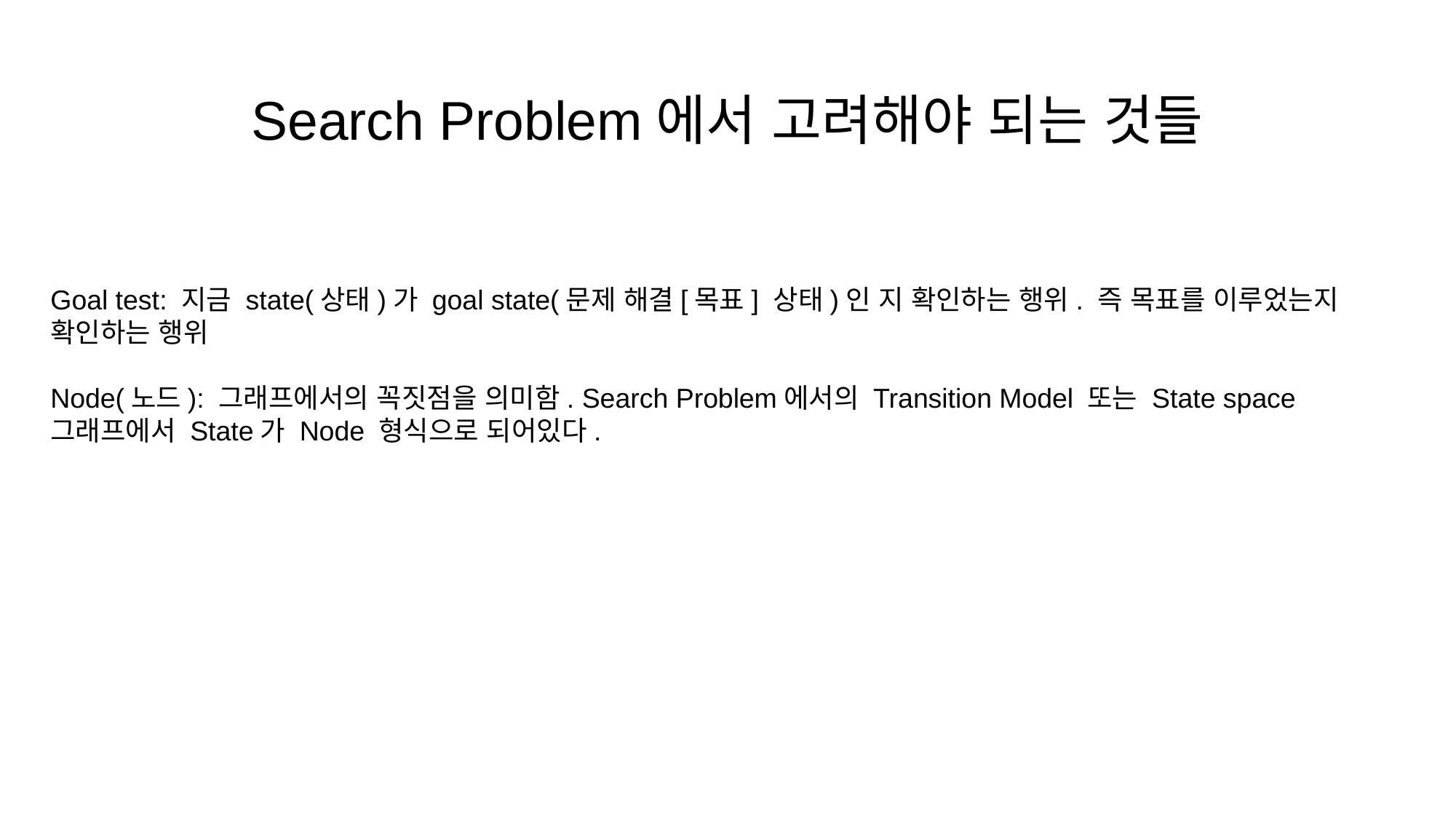

# Search Problem에서 고려해야 되는 것들
Goal test: 지금 state(상태)가 goal state(문제 해결[목표] 상태)인 지 확인하는 행위. 즉 목표를 이루었는지 확인하는 행위

Node(노드): 그래프에서의 꼭짓점을 의미함. Search Problem에서의 Transition Model 또는 State space 그래프에서 State가 Node 형식으로 되어있다.